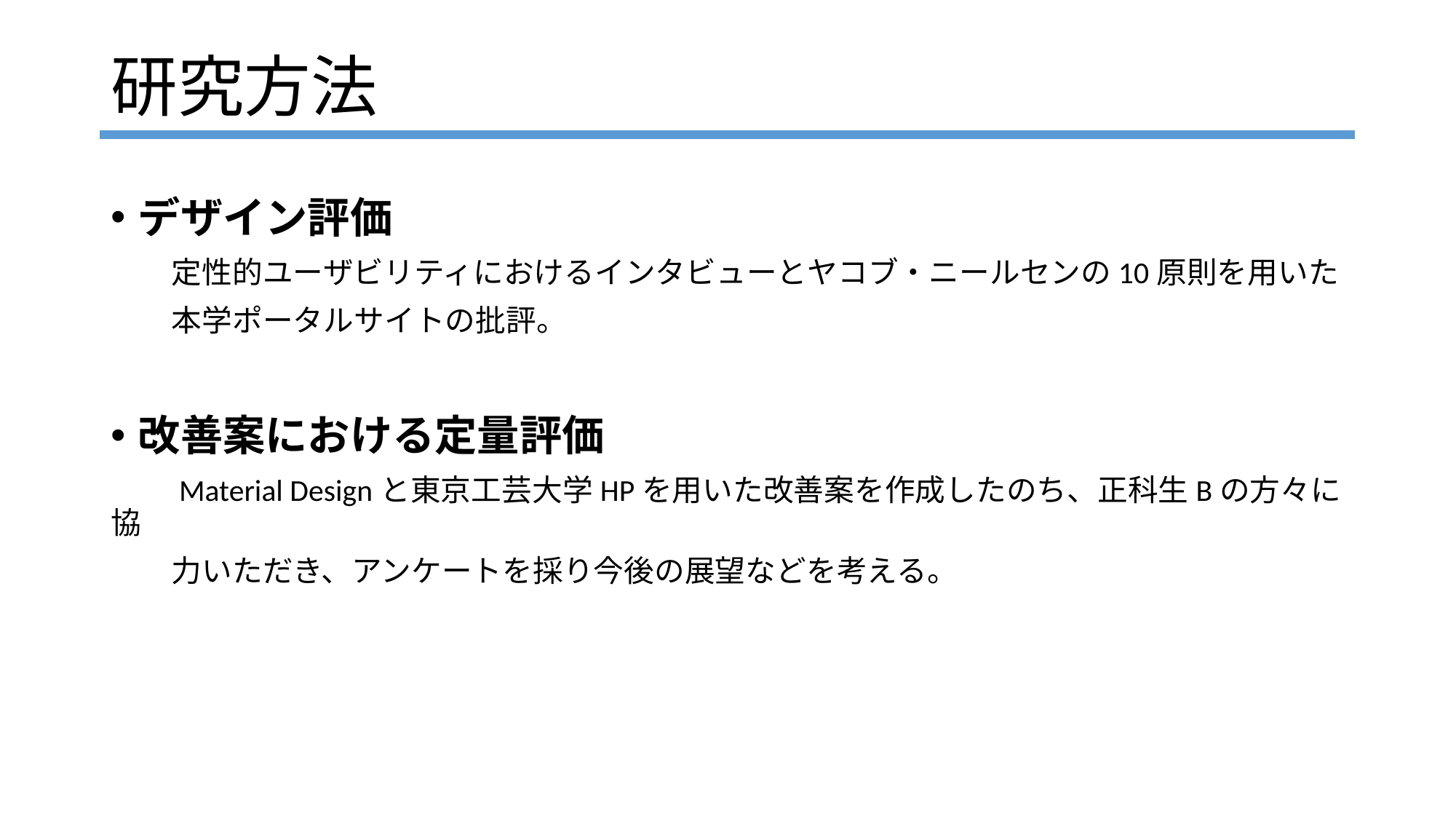

研究方法
デザイン評価
　　定性的ユーザビリティにおけるインタビューとヤコブ・ニールセンの10原則を用いた
　　本学ポータルサイトの批評。

改善案における定量評価
　　Material Designと東京工芸大学HPを用いた改善案を作成したのち、正科生Bの方々に協
　　力いただき、アンケートを採り今後の展望などを考える。